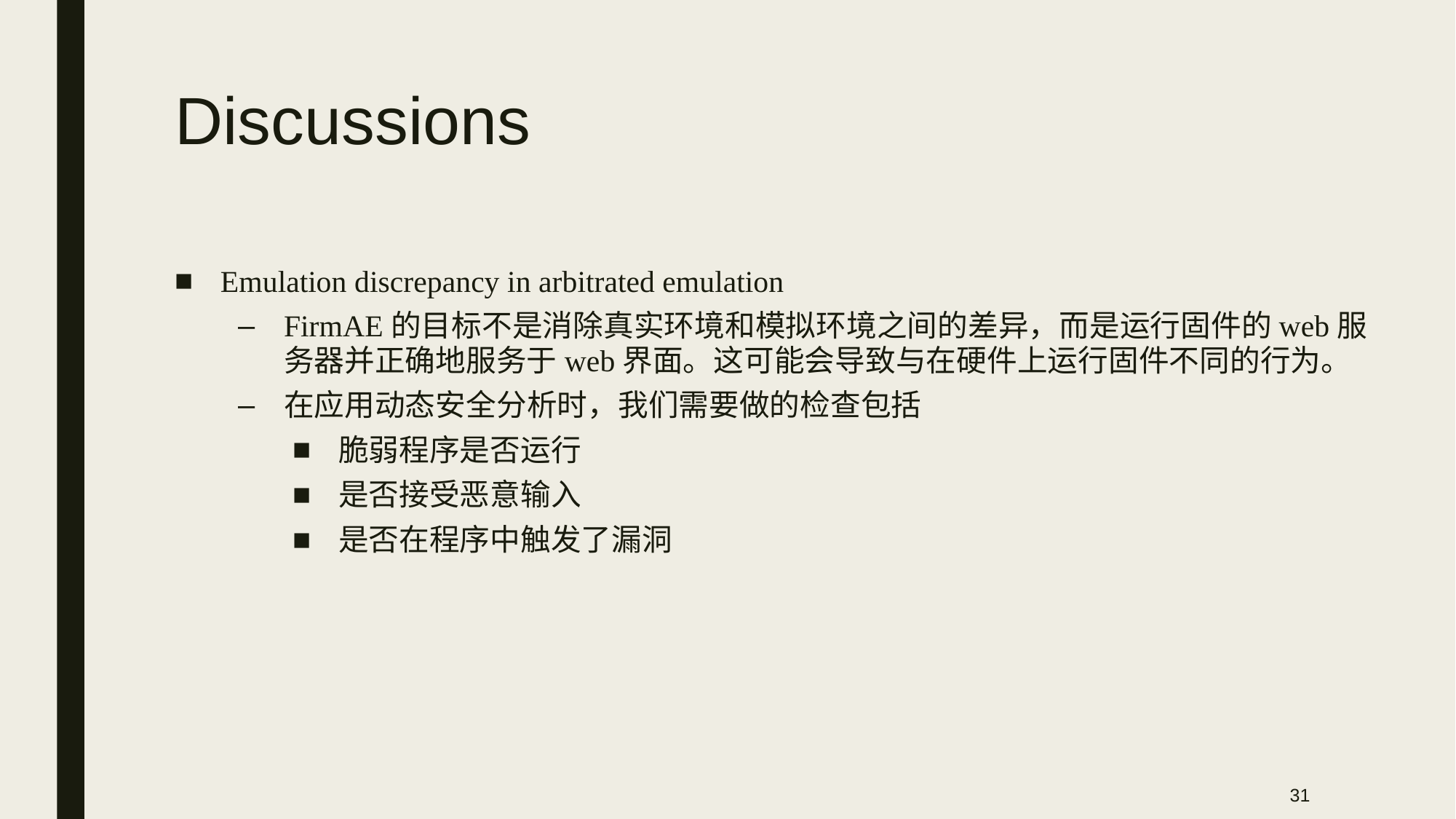

# Discussions
Emulation discrepancy in arbitrated emulation
FirmAE的目标不是消除真实环境和模拟环境之间的差异，而是运行固件的web服务器并正确地服务于web界面。这可能会导致与在硬件上运行固件不同的行为。
在应用动态安全分析时，我们需要做的检查包括
脆弱程序是否运行
是否接受恶意输入
是否在程序中触发了漏洞
31